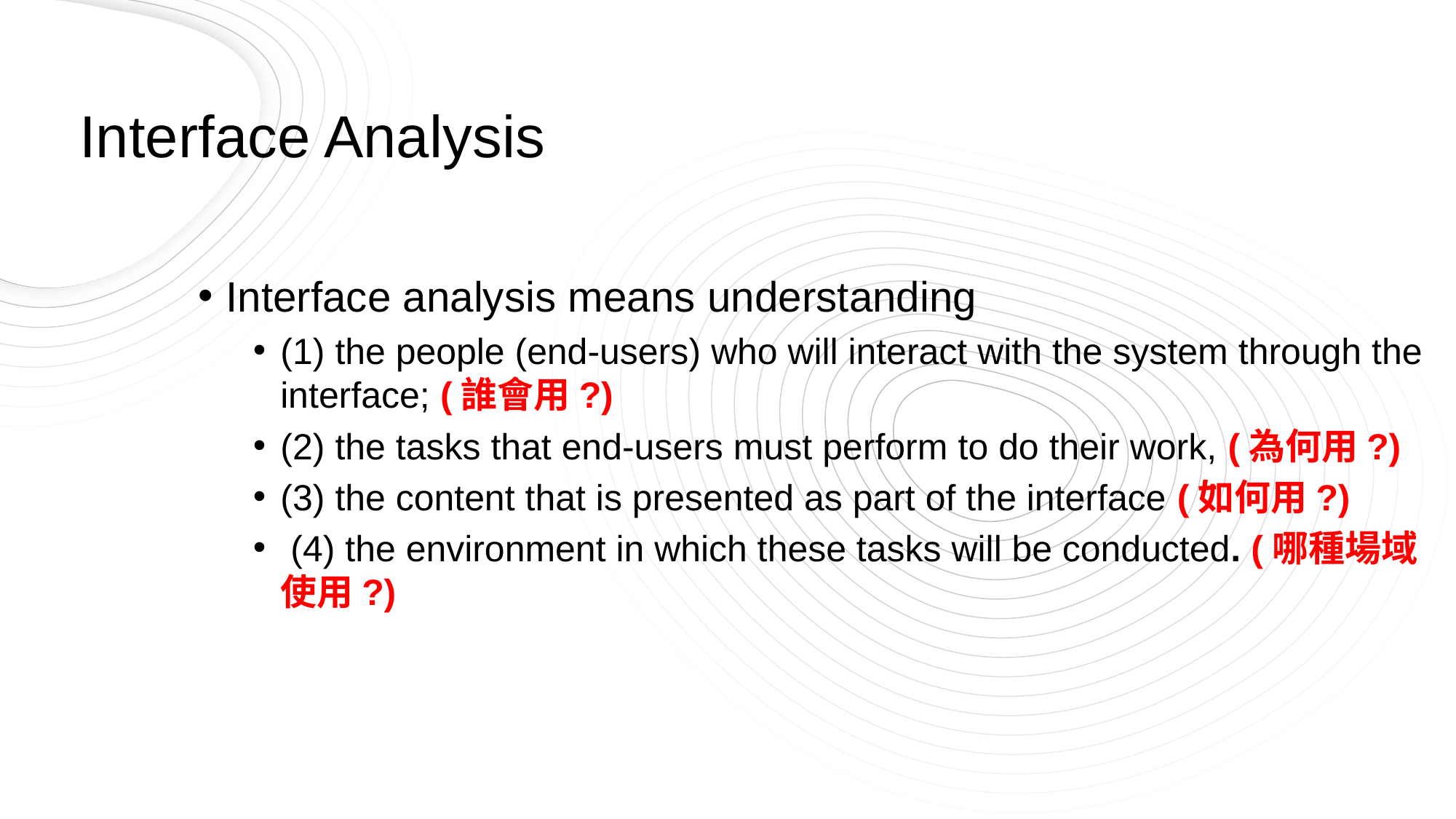

# Interface Analysis
Interface analysis means understanding
(1) the people (end-users) who will interact with the system through the interface; (誰會用?)
(2) the tasks that end-users must perform to do their work, (為何用?)
(3) the content that is presented as part of the interface (如何用?)
 (4) the environment in which these tasks will be conducted. (哪種場域使用?)